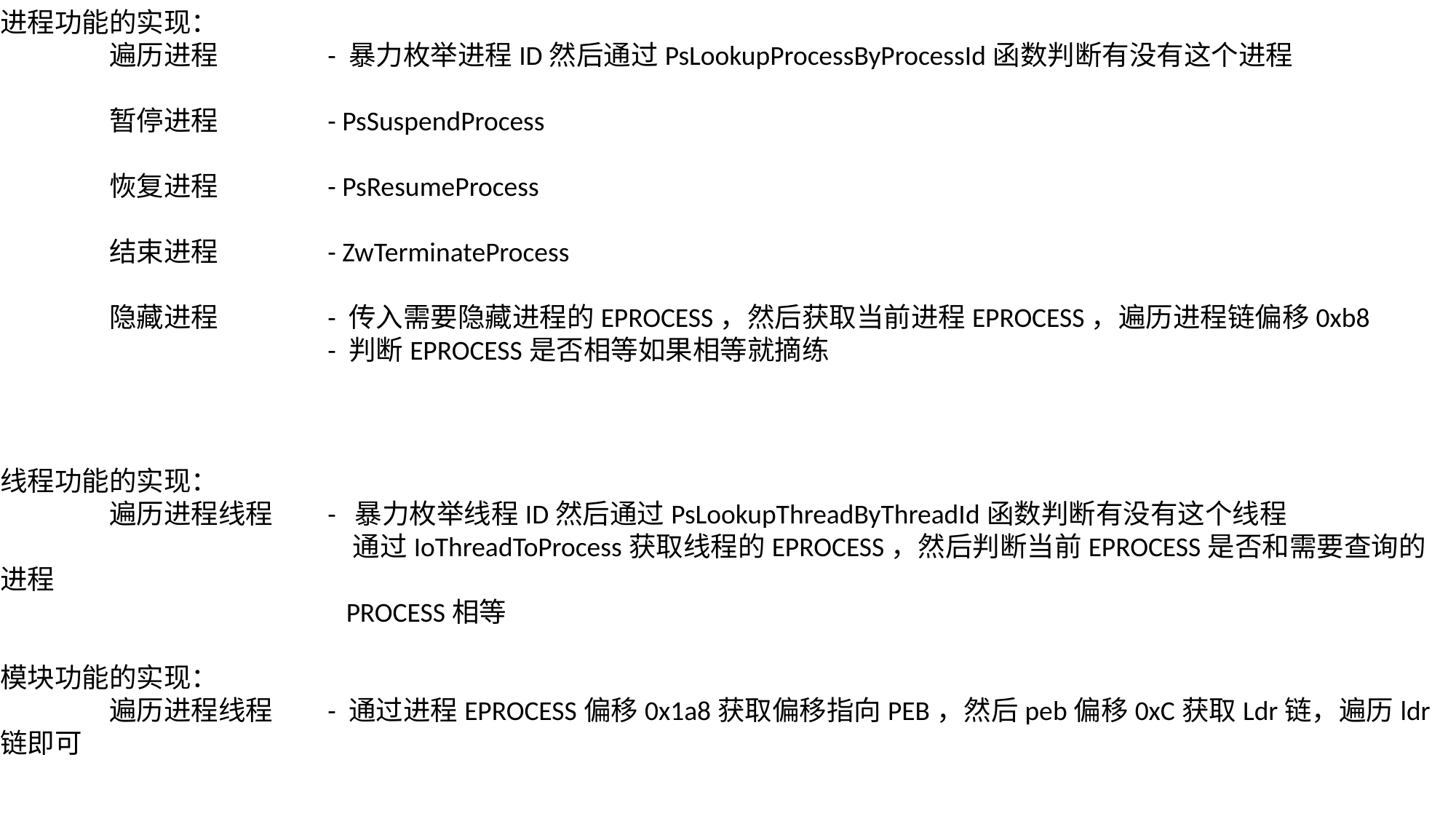

进程功能的实现：
	遍历进程	- 暴力枚举进程ID然后通过PsLookupProcessByProcessId函数判断有没有这个进程

	暂停进程	- PsSuspendProcess

	恢复进程	- PsResumeProcess

	结束进程	- ZwTerminateProcess

	隐藏进程	- 传入需要隐藏进程的EPROCESS，然后获取当前进程EPROCESS，遍历进程链偏移0xb8
			- 判断EPROCESS是否相等如果相等就摘练

线程功能的实现：
	遍历进程线程	-  暴力枚举线程ID然后通过PsLookupThreadByThreadId函数判断有没有这个线程
			   通过IoThreadToProcess获取线程的EPROCESS，然后判断当前EPROCESS是否和需要查询的进程
			   PROCESS相等

模块功能的实现：
	遍历进程线程	- 通过进程EPROCESS偏移0x1a8获取偏移指向PEB，然后peb偏移0xC获取Ldr链，遍历ldr链即可